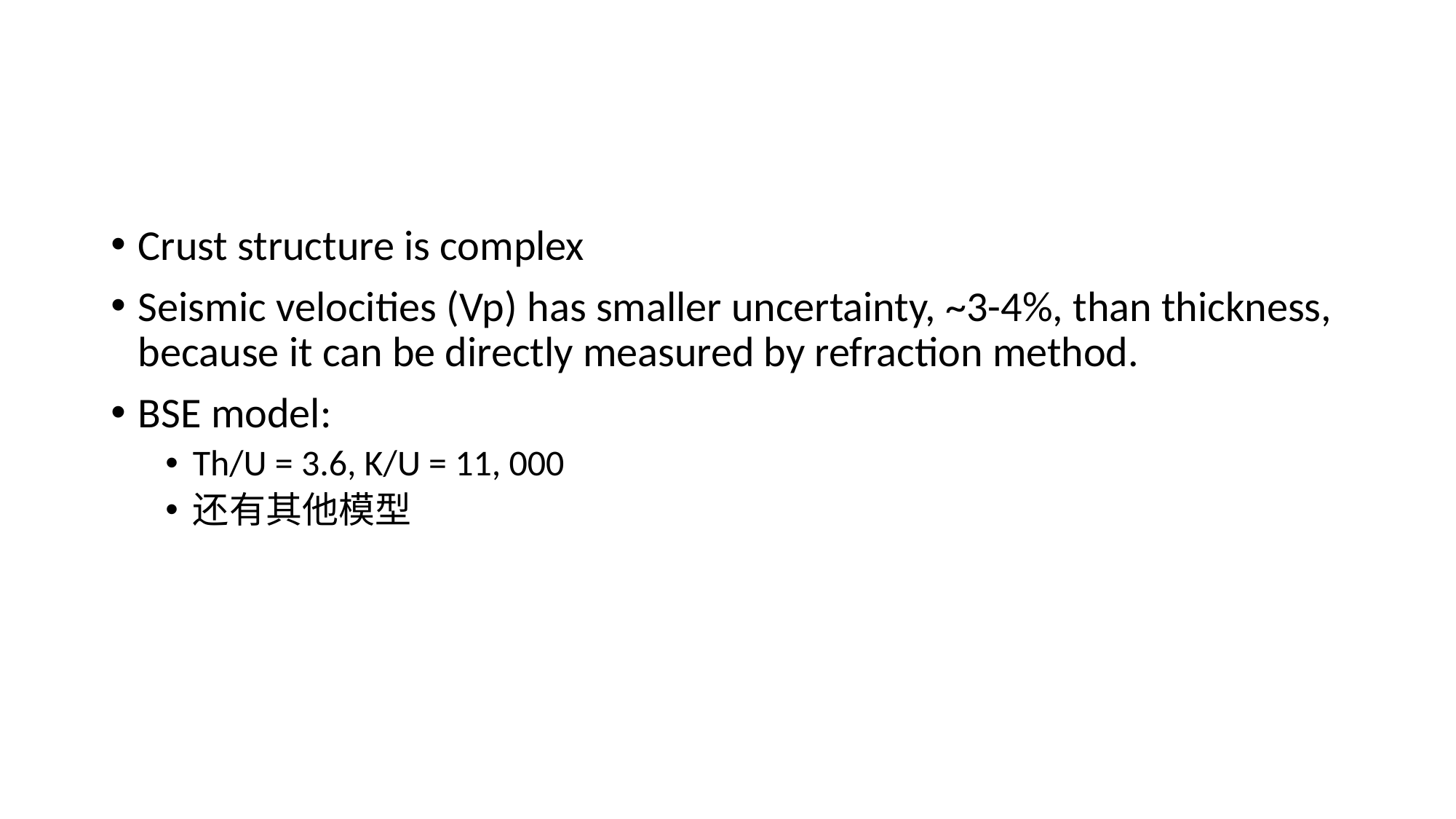

#
Crust structure is complex
Seismic velocities (Vp) has smaller uncertainty, ~3-4%, than thickness, because it can be directly measured by refraction method.
BSE model:
Th/U = 3.6, K/U = 11, 000
还有其他模型